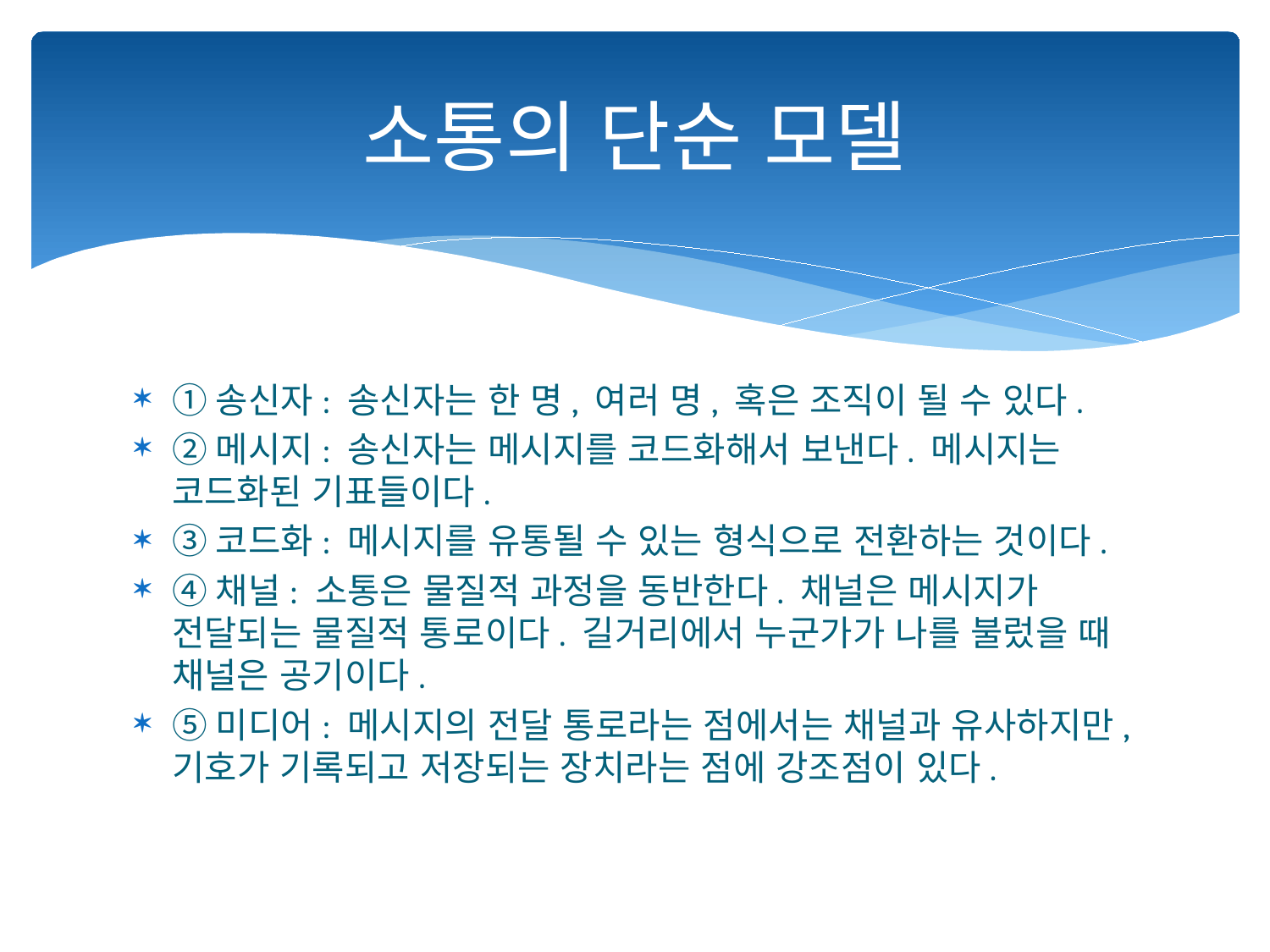

# 소통의 단순 모델
①송신자: 송신자는 한 명, 여러 명, 혹은 조직이 될 수 있다.
②메시지: 송신자는 메시지를 코드화해서 보낸다. 메시지는 코드화된 기표들이다.
③코드화: 메시지를 유통될 수 있는 형식으로 전환하는 것이다.
④채널: 소통은 물질적 과정을 동반한다. 채널은 메시지가 전달되는 물질적 통로이다. 길거리에서 누군가가 나를 불렀을 때 채널은 공기이다.
⑤미디어: 메시지의 전달 통로라는 점에서는 채널과 유사하지만, 기호가 기록되고 저장되는 장치라는 점에 강조점이 있다.